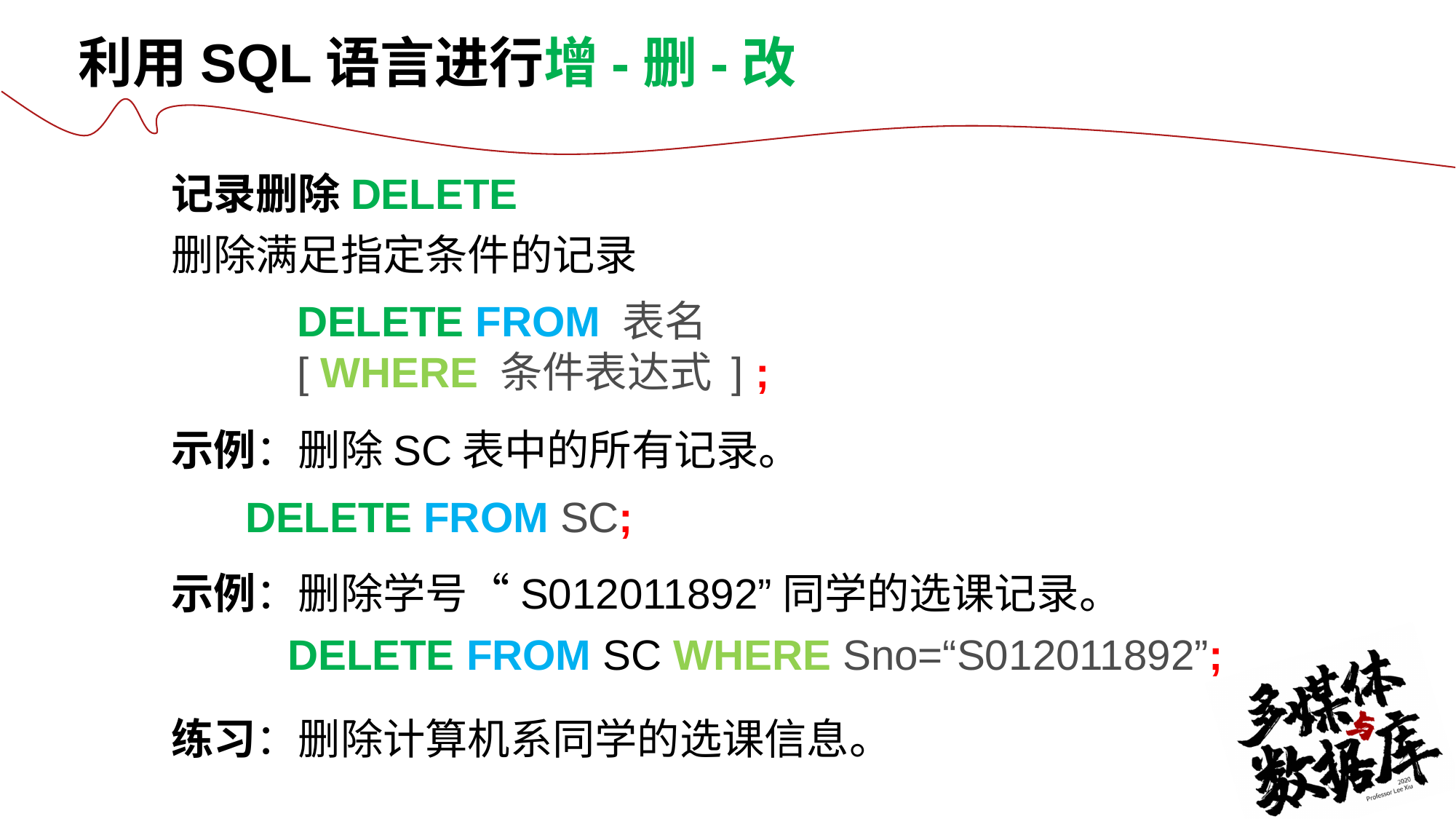

利用SQL语言进行增-删-改
记录删除DELETE
删除满足指定条件的记录
DELETE FROM 表名
[ WHERE 条件表达式 ] ;
示例：删除SC表中的所有记录。

DELETE FROM SC;
示例：删除学号“S012011892”同学的选课记录。

DELETE FROM SC WHERE Sno=“S012011892”;
练习：删除计算机系同学的选课信息。